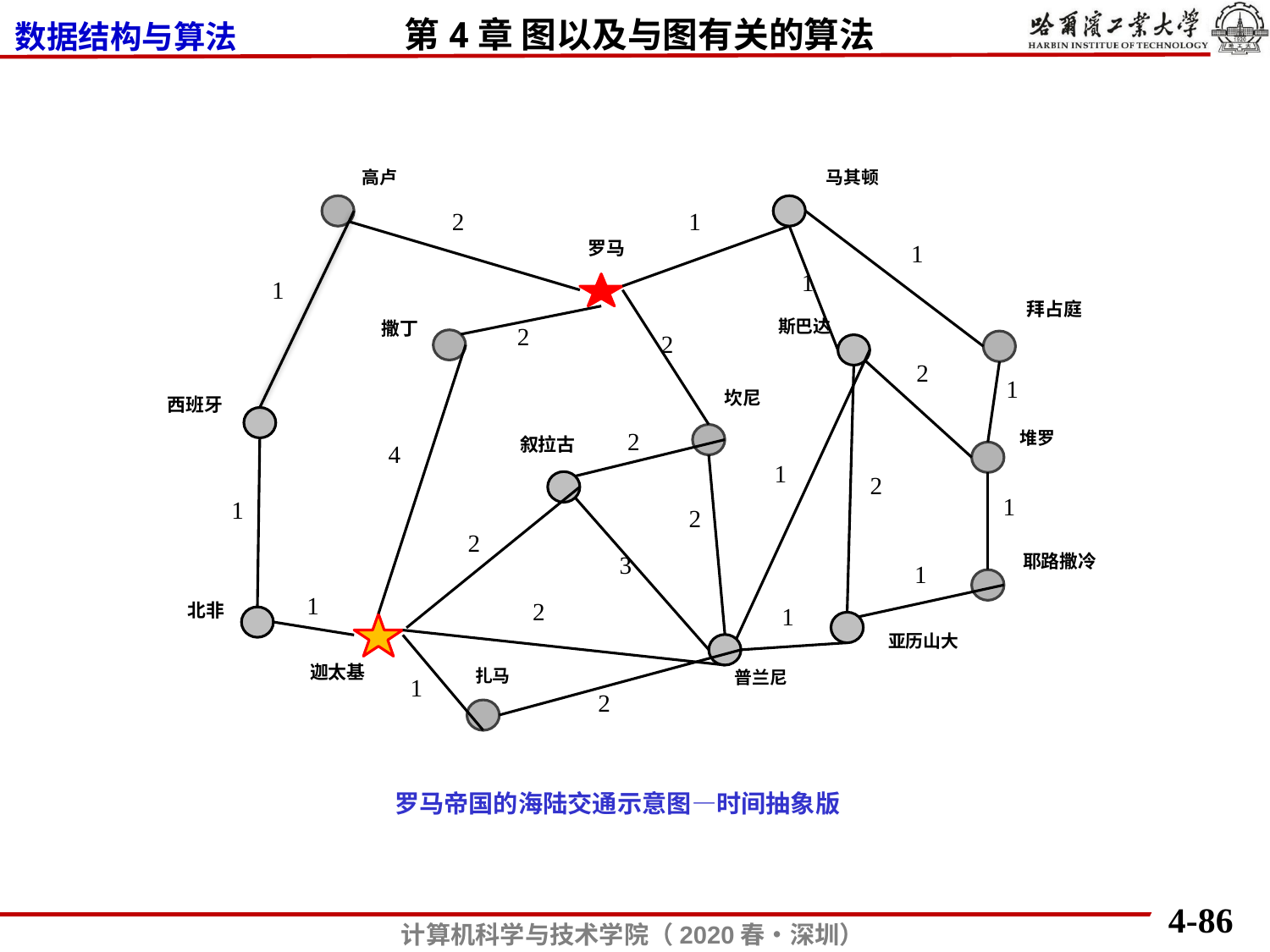

高卢
马其顿

1
2
1
罗马
1
1

拜占庭
2
斯巴达
撒丁
2

2
1
坎尼
西班牙

2

堆罗
4
叙拉古

1
2

1
1
2
2
3
耶路撒冷
1

1
2
1
北非

亚历山大

迦太基
扎马
1
普兰尼
2

罗马帝国的海陆交通示意图—时间抽象版